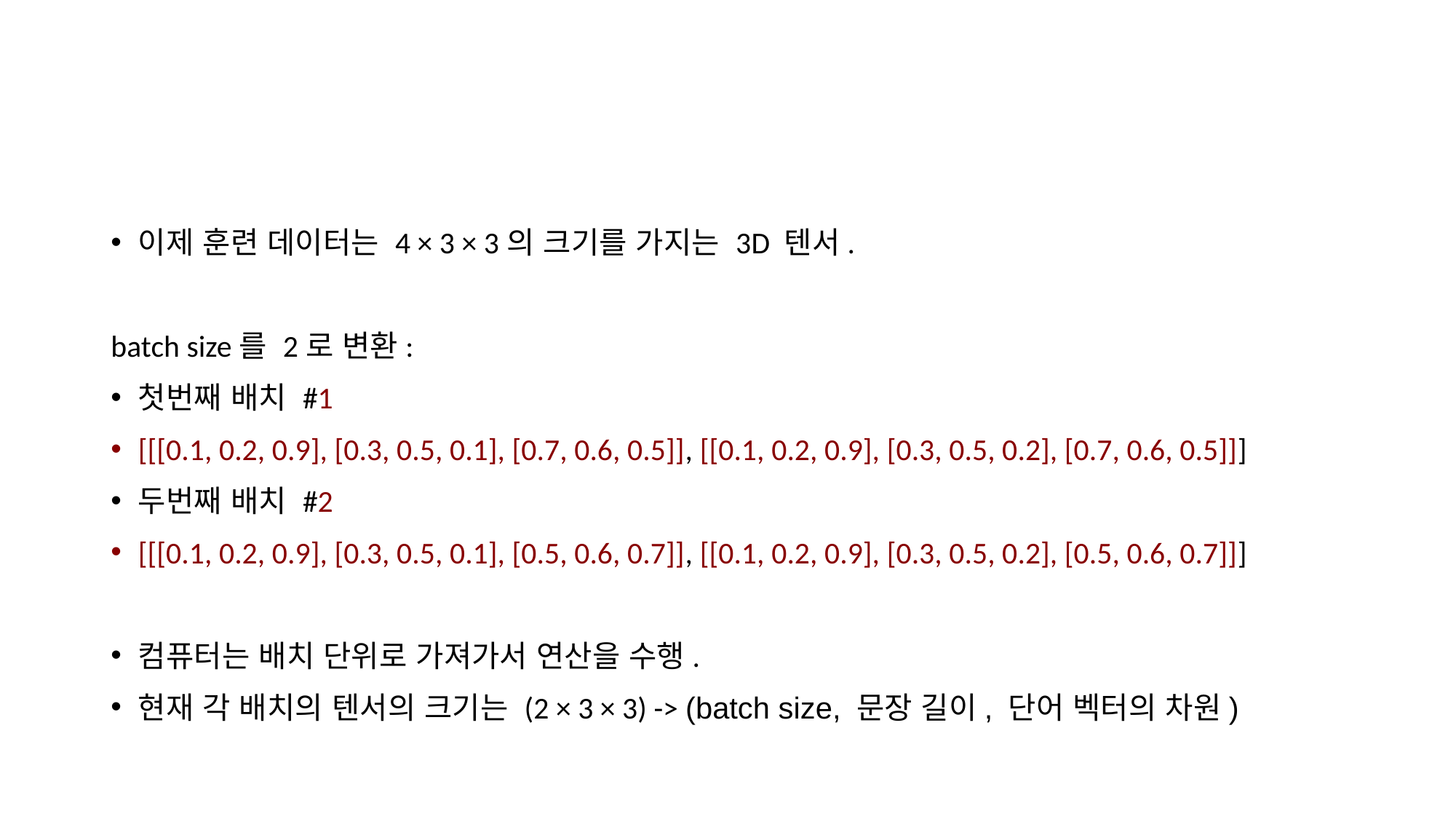

#
이제 훈련 데이터는 4 × 3 × 3의 크기를 가지는 3D 텐서.

batch size를 2로 변환:
첫번째 배치 #1
[[[0.1, 0.2, 0.9], [0.3, 0.5, 0.1], [0.7, 0.6, 0.5]], [[0.1, 0.2, 0.9], [0.3, 0.5, 0.2], [0.7, 0.6, 0.5]]]
두번째 배치 #2
[[[0.1, 0.2, 0.9], [0.3, 0.5, 0.1], [0.5, 0.6, 0.7]], [[0.1, 0.2, 0.9], [0.3, 0.5, 0.2], [0.5, 0.6, 0.7]]]

컴퓨터는 배치 단위로 가져가서 연산을 수행.
현재 각 배치의 텐서의 크기는 (2 × 3 × 3) -> (batch size, 문장 길이, 단어 벡터의 차원)